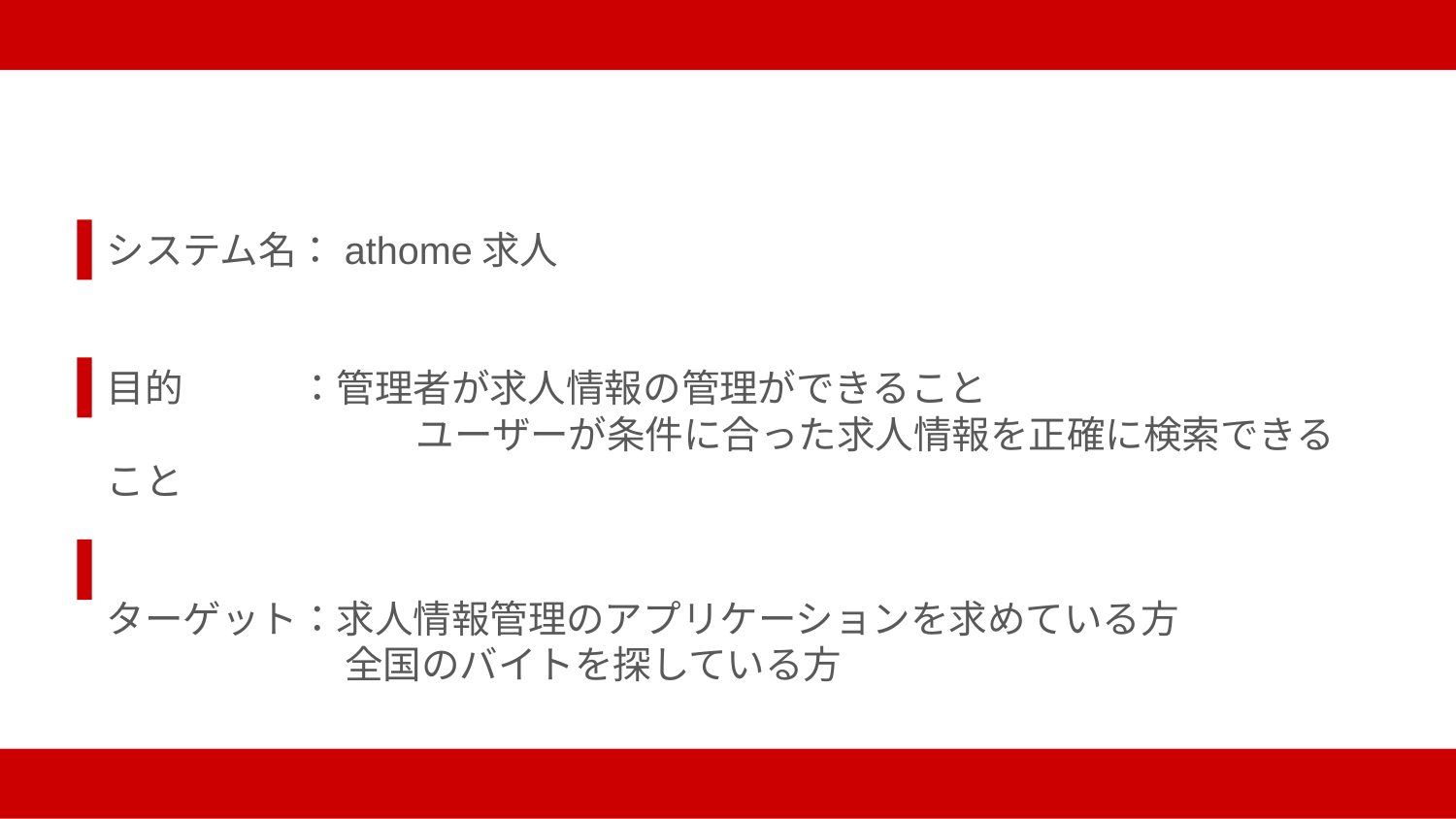

システム名：athome求人

目的　　　：管理者が求人情報の管理ができること
	　　　　 ユーザーが条件に合った求人情報を正確に検索できること

ターゲット：求人情報管理のアプリケーションを求めている方
 全国のバイトを探している方